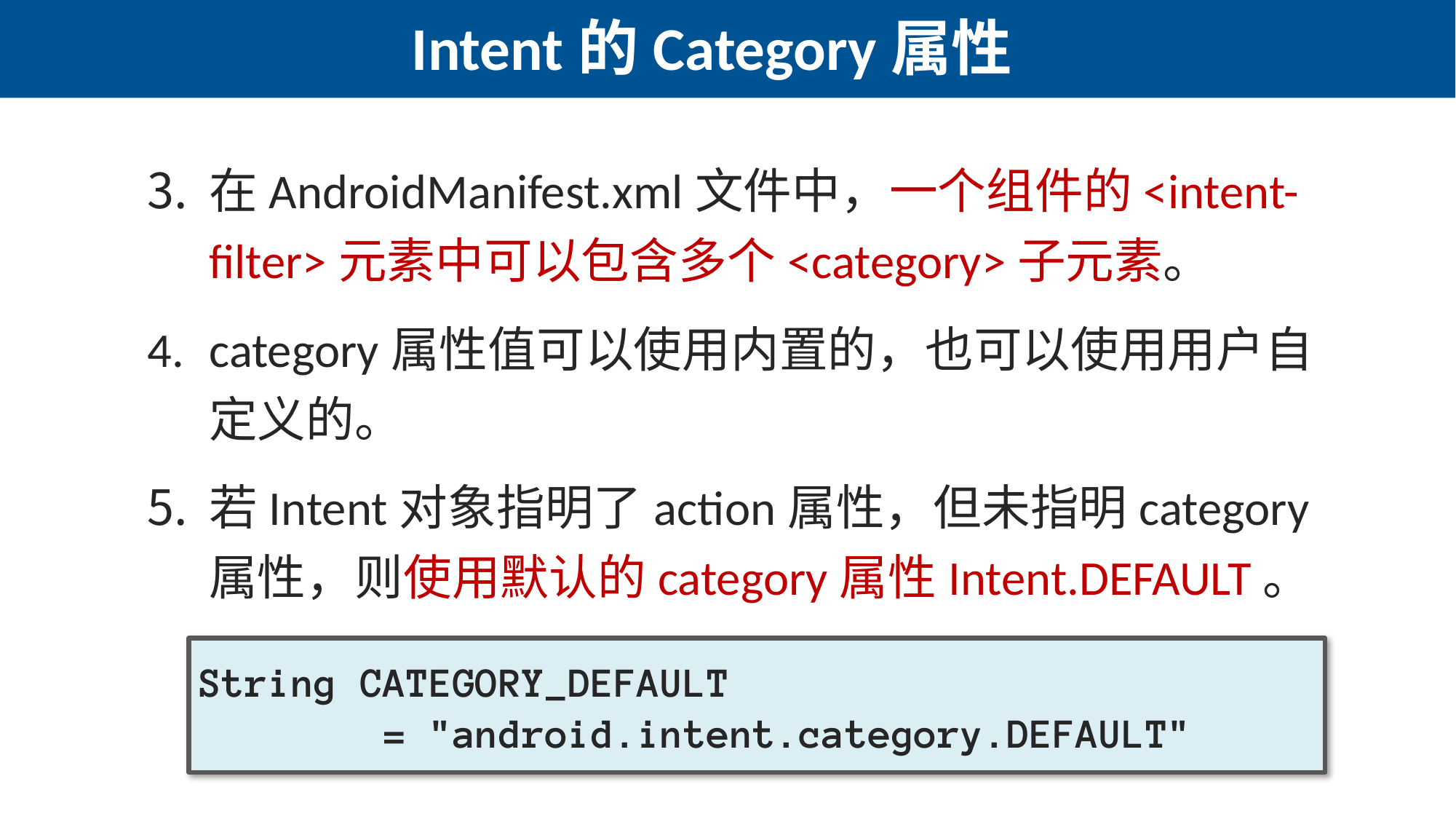

# Intent的Category属性

在AndroidManifest.xml文件中，一个组件的<intent-filter>元素中可以包含多个<category>子元素。
category属性值可以使用内置的，也可以使用用户自定义的。
若Intent对象指明了action属性，但未指明category属性，则使用默认的category属性Intent.DEFAULT。
String CATEGORY_DEFAULT
        = "android.intent.category.DEFAULT"